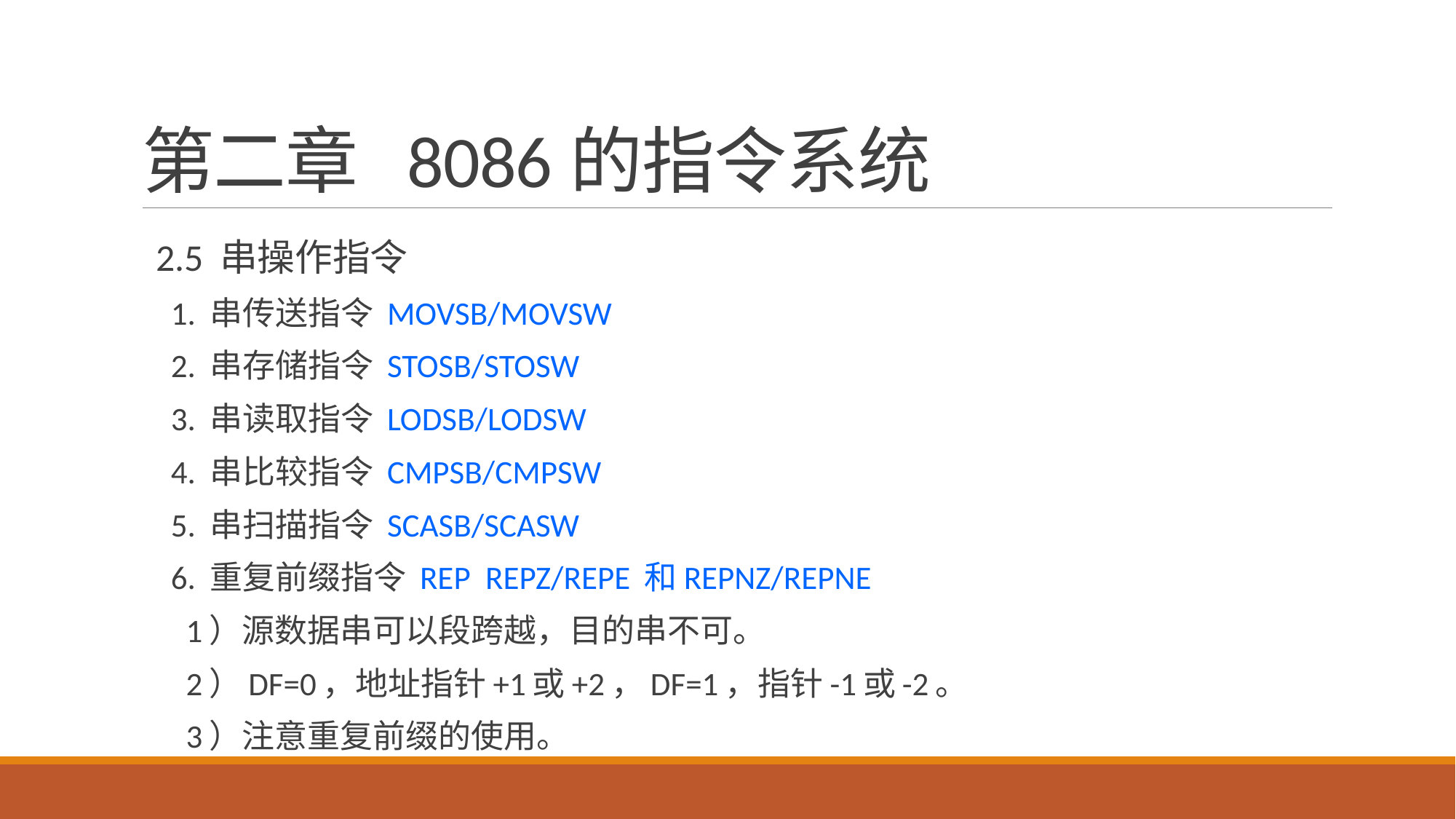

# 第二章  8086的指令系统
2.5 串操作指令
  1. 串传送指令 MOVSB/MOVSW
  2. 串存储指令 STOSB/STOSW
  3. 串读取指令 LODSB/LODSW
  4. 串比较指令 CMPSB/CMPSW
  5. 串扫描指令 SCASB/SCASW
  6. 重复前缀指令 REP  REPZ/REPE 和REPNZ/REPNE
    1）源数据串可以段跨越，目的串不可。
    2）DF=0，地址指针+1或+2，DF=1，指针-1或-2。
    3）注意重复前缀的使用。